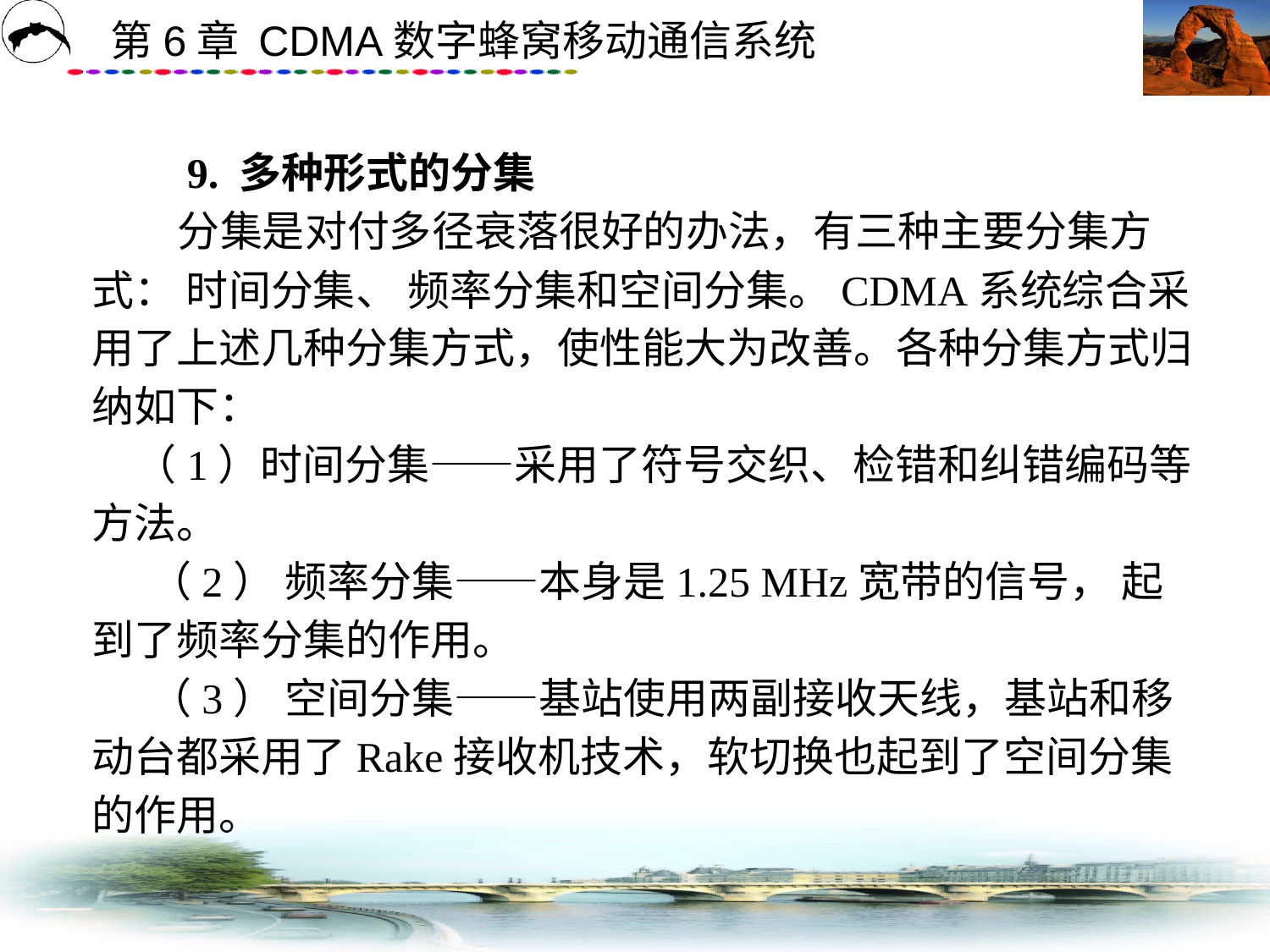

# 9. 多种形式的分集 分集是对付多径衰落很好的办法，有三种主要分集方式： 时间分集、 频率分集和空间分集。CDMA系统综合采用了上述几种分集方式，使性能大为改善。各种分集方式归纳如下： 　　　 　（1）时间分集——采用了符号交织、检错和纠错编码等方法。 （2） 频率分集——本身是1.25 MHz宽带的信号， 起到了频率分集的作用。 （3） 空间分集——基站使用两副接收天线，基站和移动台都采用了Rake接收机技术，软切换也起到了空间分集的作用。